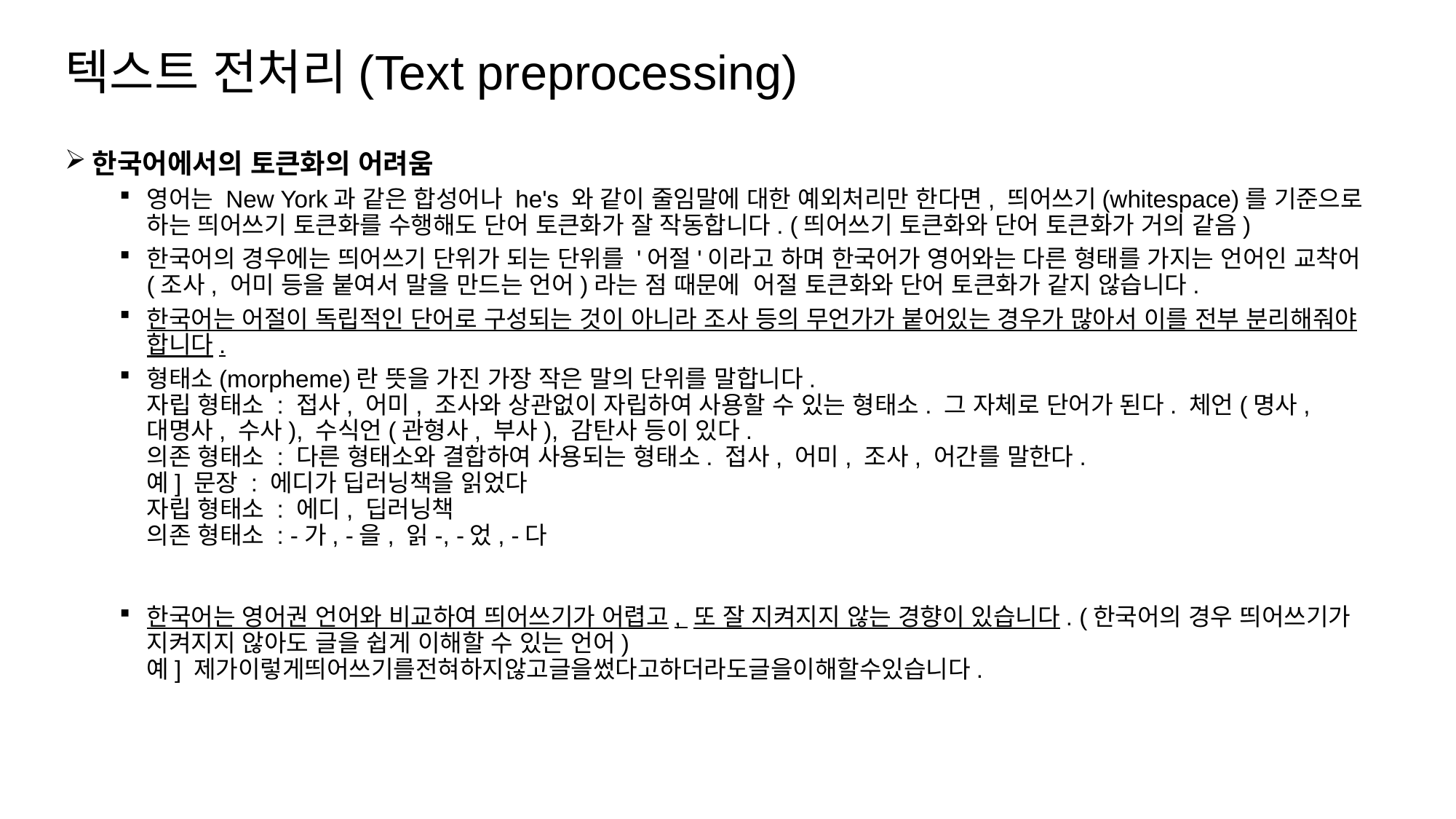

# 텍스트 전처리(Text preprocessing)
한국어에서의 토큰화의 어려움
영어는 New York과 같은 합성어나 he's 와 같이 줄임말에 대한 예외처리만 한다면, 띄어쓰기(whitespace)를 기준으로 하는 띄어쓰기 토큰화를 수행해도 단어 토큰화가 잘 작동합니다. (띄어쓰기 토큰화와 단어 토큰화가 거의 같음)
한국어의 경우에는 띄어쓰기 단위가 되는 단위를 '어절'이라고 하며 한국어가 영어와는 다른 형태를 가지는 언어인 교착어(조사, 어미 등을 붙여서 말을 만드는 언어)라는 점 때문에  어절 토큰화와 단어 토큰화가 같지 않습니다.
한국어는 어절이 독립적인 단어로 구성되는 것이 아니라 조사 등의 무언가가 붙어있는 경우가 많아서 이를 전부 분리해줘야 합니다.
형태소(morpheme)란 뜻을 가진 가장 작은 말의 단위를 말합니다.
자립 형태소 : 접사, 어미, 조사와 상관없이 자립하여 사용할 수 있는 형태소. 그 자체로 단어가 된다. 체언(명사, 대명사, 수사), 수식언(관형사, 부사), 감탄사 등이 있다.
의존 형태소 : 다른 형태소와 결합하여 사용되는 형태소. 접사, 어미, 조사, 어간를 말한다.
예] 문장 : 에디가 딥러닝책을 읽었다
자립 형태소 : 에디, 딥러닝책
의존 형태소 : -가, -을, 읽-, -었, -다

한국어는 영어권 언어와 비교하여 띄어쓰기가 어렵고, 또 잘 지켜지지 않는 경향이 있습니다. (한국어의 경우 띄어쓰기가 지켜지지 않아도 글을 쉽게 이해할 수 있는 언어)
예] 제가이렇게띄어쓰기를전혀하지않고글을썼다고하더라도글을이해할수있습니다.